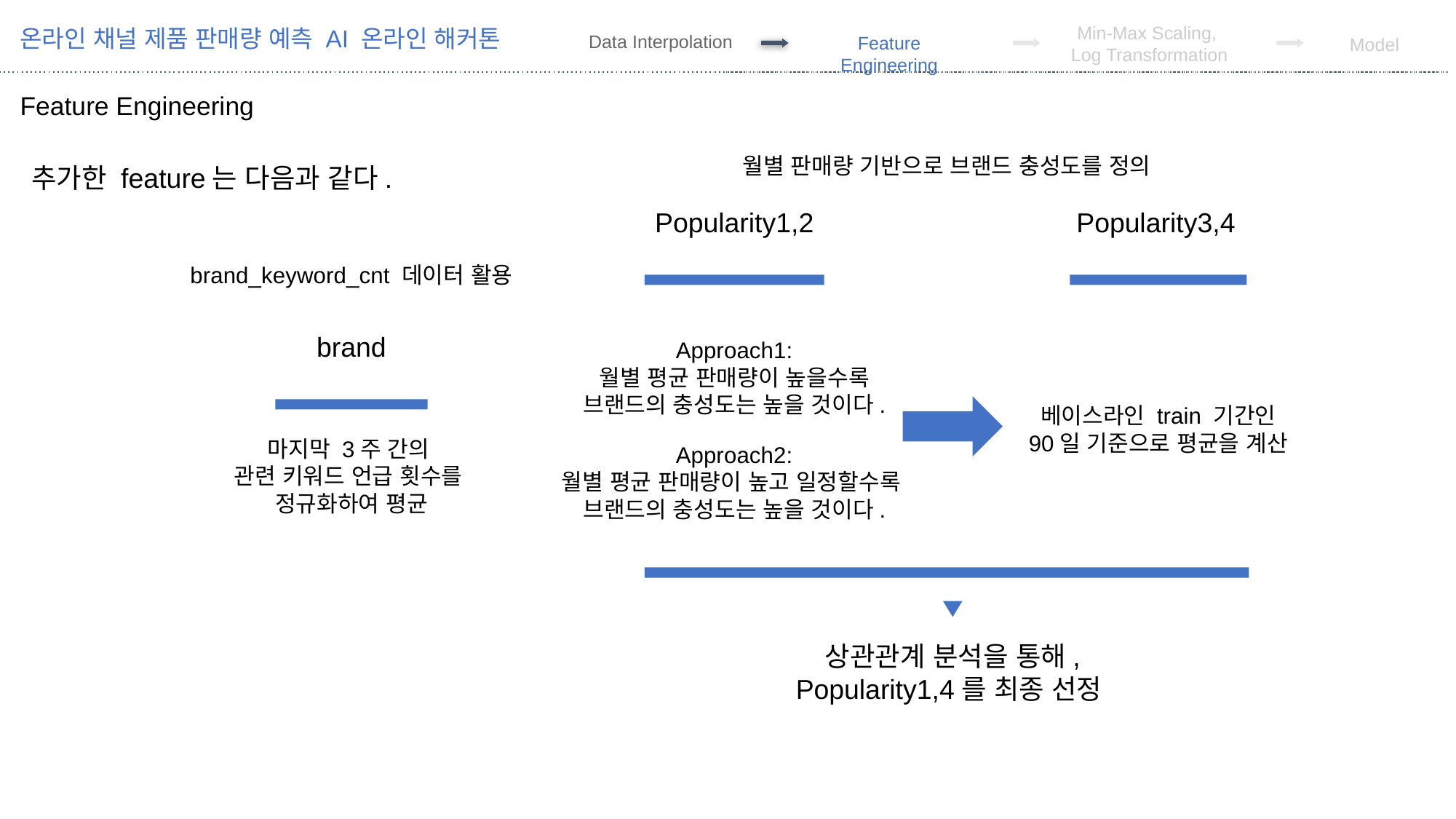

# Feature Engineering
월별 판매량 기반으로 브랜드 충성도를 정의
Popularity1,2

Approach1:
월별 평균 판매량이 높을수록
브랜드의 충성도는 높을 것이다.
Approach2:
월별 평균 판매량이 높고 일정할수록
브랜드의 충성도는 높을 것이다.
Popularity3,4

베이스라인 train 기간인
90일 기준으로 평균을 계산

상관관계 분석을 통해,
Popularity1,4를 최종 선정
추가한 feature는 다음과 같다.
brand_keyword_cnt 데이터 활용
brand

마지막 3주 간의
관련 키워드 언급 횟수를
정규화하여 평균